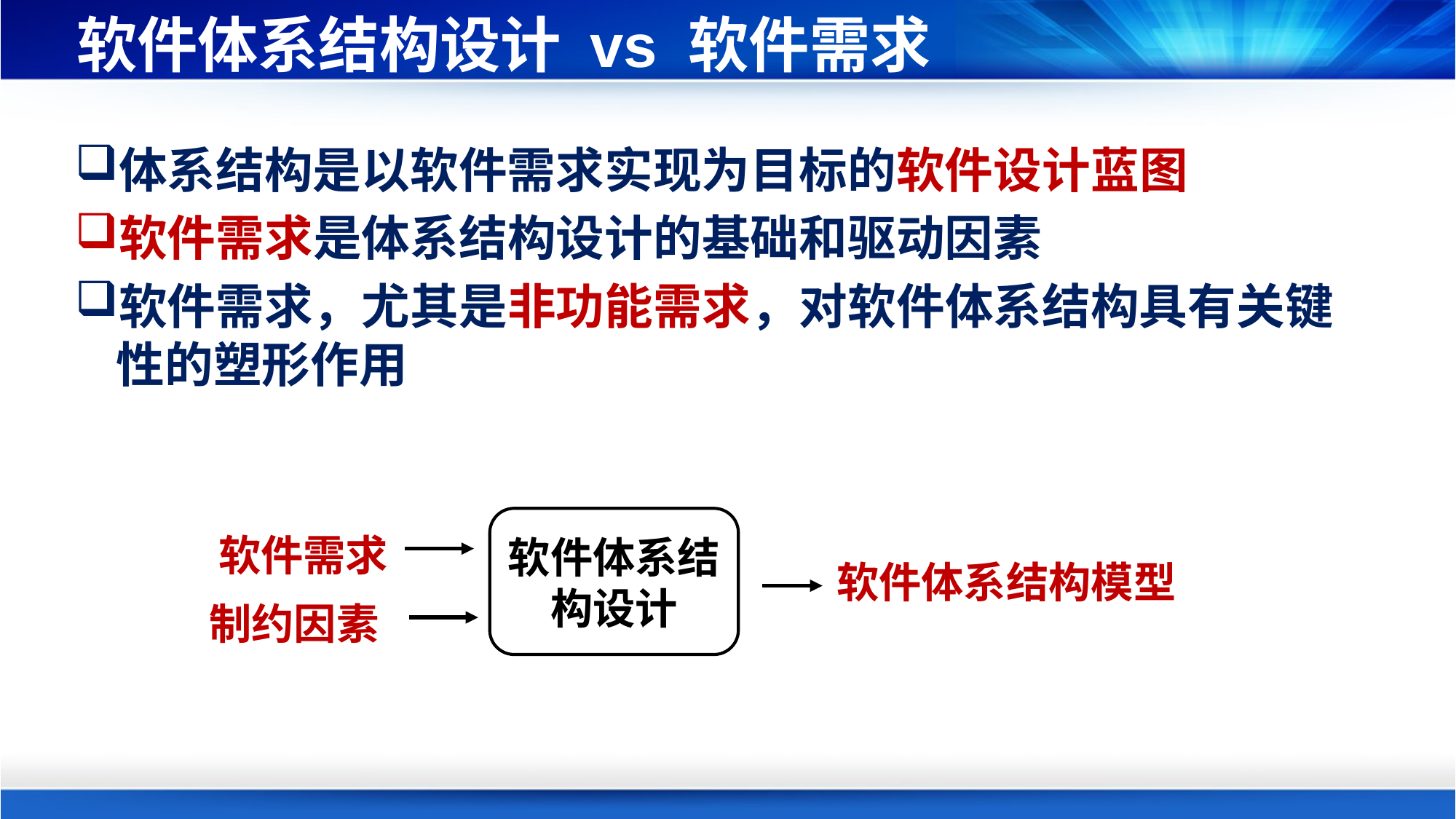

# 软件体系结构设计 vs 软件需求
体系结构是以软件需求实现为目标的软件设计蓝图
软件需求是体系结构设计的基础和驱动因素
软件需求，尤其是非功能需求，对软件体系结构具有关键性的塑形作用

软件体系结构设计
软件需求
软件体系结构模型
制约因素